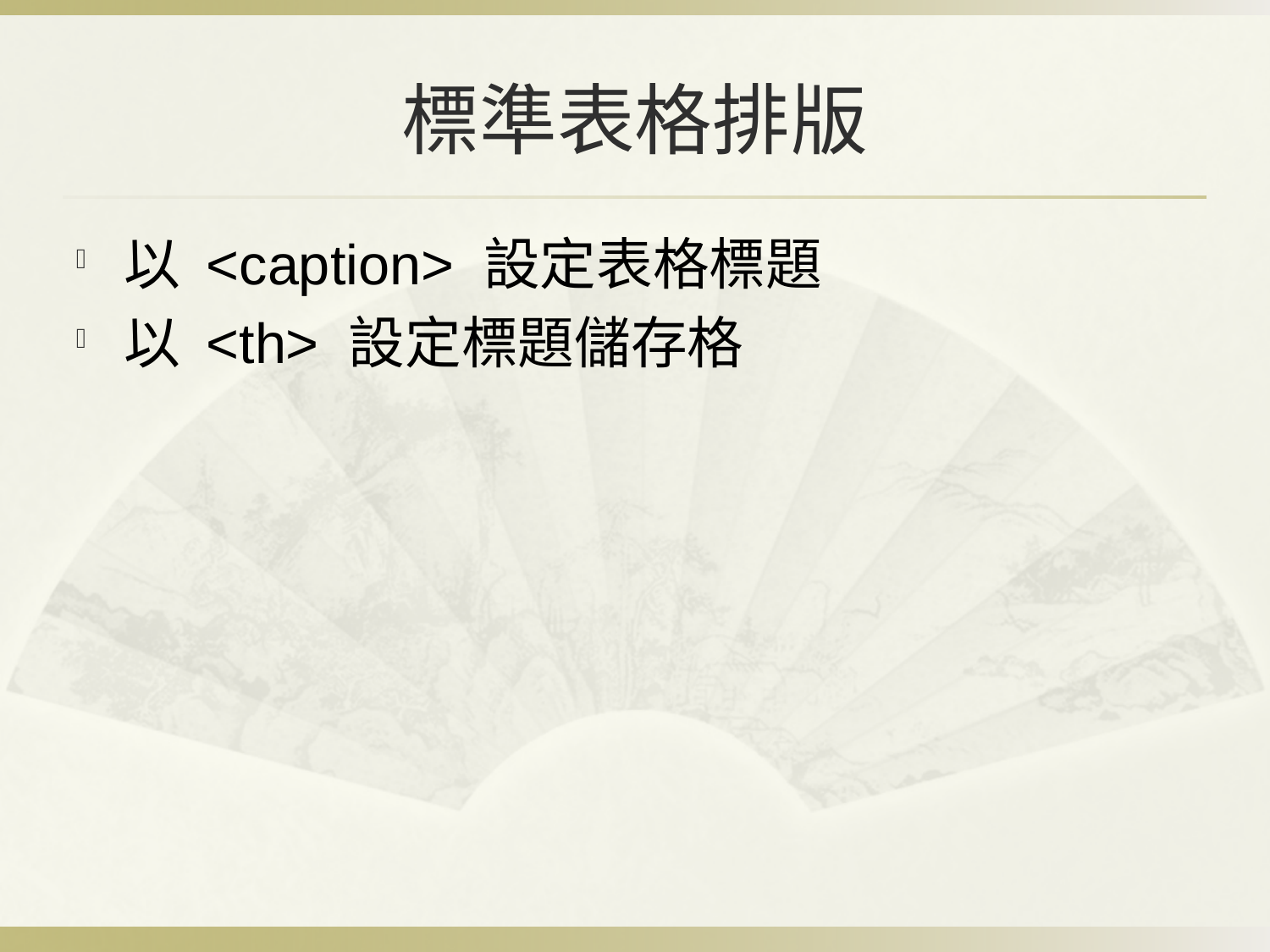

# 標準表格排版
以 <caption> 設定表格標題
以 <th> 設定標題儲存格